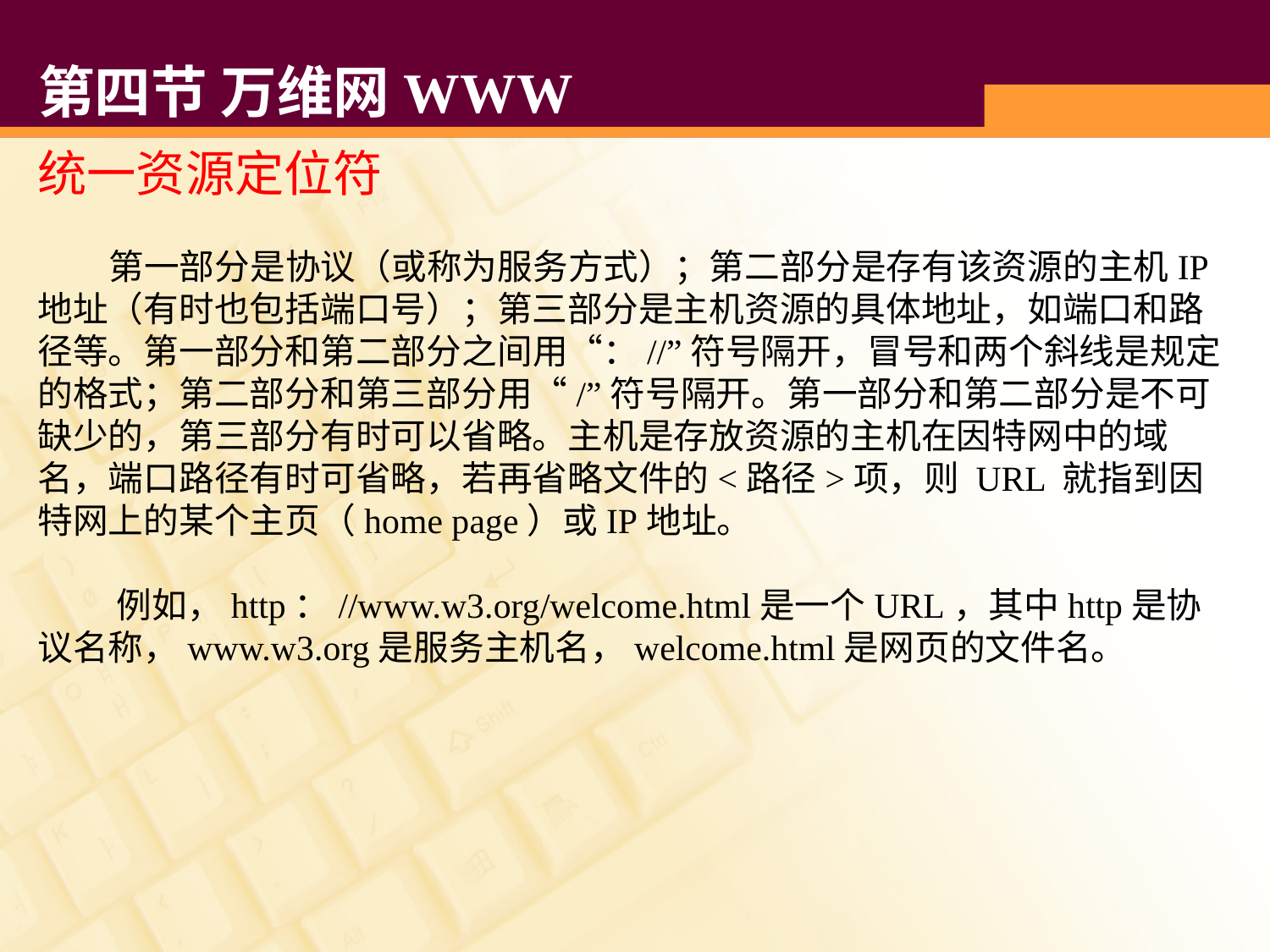

# 第四节 万维网WWW
统一资源定位符

        第一部分是协议（或称为服务方式）；第二部分是存有该资源的主机IP地址（有时也包括端口号）；第三部分是主机资源的具体地址，如端口和路径等。第一部分和第二部分之间用“：//”符号隔开，冒号和两个斜线是规定的格式；第二部分和第三部分用“/”符号隔开。第一部分和第二部分是不可缺少的，第三部分有时可以省略。主机是存放资源的主机在因特网中的域名，端口路径有时可省略，若再省略文件的<路径>项，则 URL 就指到因特网上的某个主页（home page）或IP地址。

         例如，http：//www.w3.org/welcome.html是一个URL，其中http是协议名称，www.w3.org是服务主机名，welcome.html是网页的文件名。